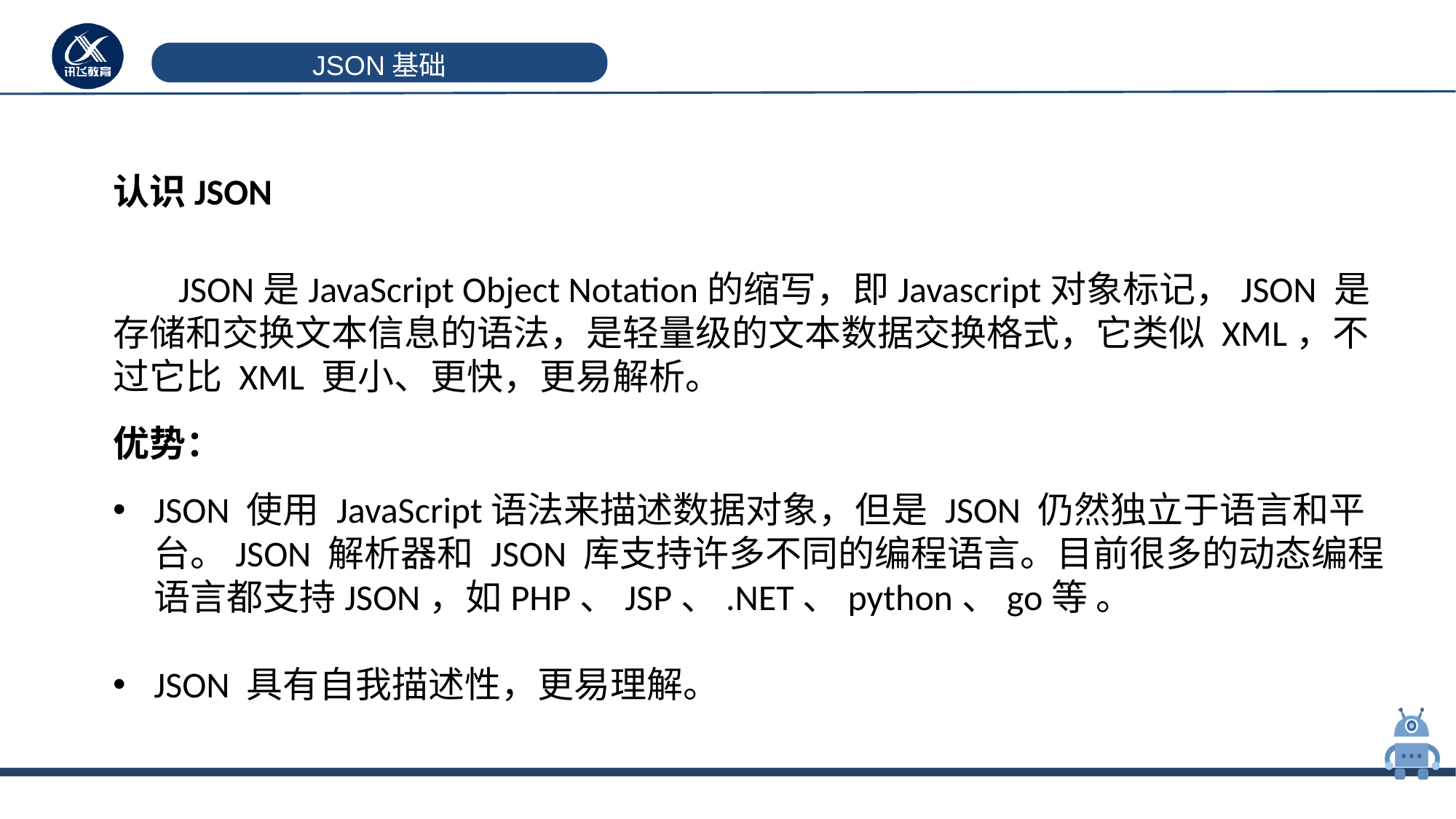

# JSON基础
认识JSON
        JSON是JavaScript Object Notation的缩写，即Javascript对象标记，JSON 是存储和交换文本信息的语法，是轻量级的文本数据交换格式，它类似 XML，不过它比 XML 更小、更快，更易解析。
优势：
JSON 使用 JavaScript语法来描述数据对象，但是 JSON 仍然独立于语言和平台。JSON 解析器和 JSON 库支持许多不同的编程语言。目前很多的动态编程语言都支持JSON，如PHP、JSP、.NET、python、go等 。

JSON 具有自我描述性，更易理解。